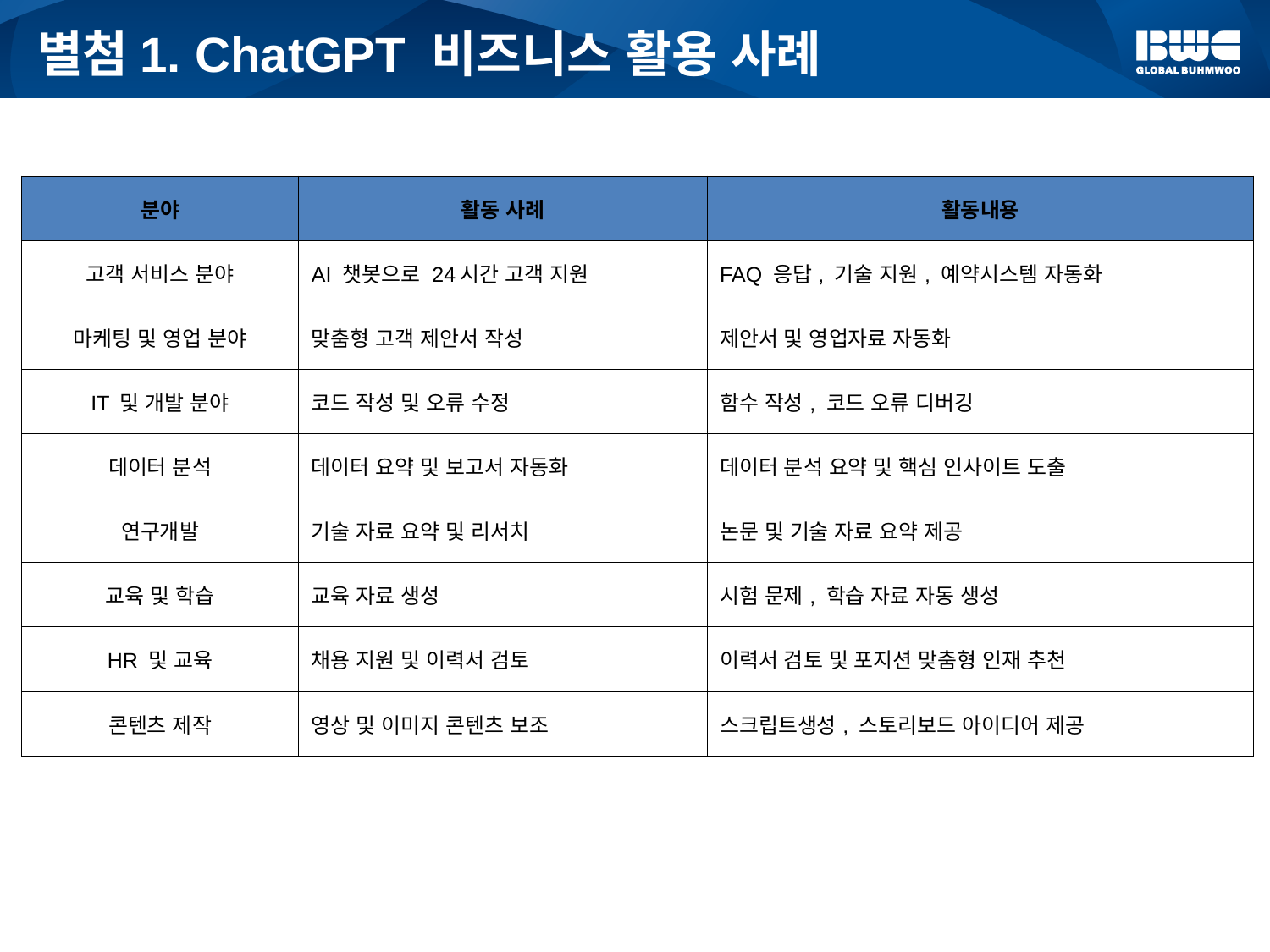

# 별첨1. ChatGPT 비즈니스 활용 사례
| 분야 | 활동 사례 | 활동내용 |
| --- | --- | --- |
| 고객 서비스 분야 | AI 챗봇으로 24시간 고객 지원 | FAQ 응답, 기술 지원, 예약시스템 자동화 |
| 마케팅 및 영업 분야 | 맞춤형 고객 제안서 작성 | 제안서 및 영업자료 자동화 |
| IT 및 개발 분야 | 코드 작성 및 오류 수정 | 함수 작성, 코드 오류 디버깅 |
| 데이터 분석 | 데이터 요약 및 보고서 자동화 | 데이터 분석 요약 및 핵심 인사이트 도출 |
| 연구개발 | 기술 자료 요약 및 리서치 | 논문 및 기술 자료 요약 제공 |
| 교육 및 학습 | 교육 자료 생성 | 시험 문제, 학습 자료 자동 생성 |
| HR 및 교육 | 채용 지원 및 이력서 검토 | 이력서 검토 및 포지션 맞춤형 인재 추천 |
| 콘텐츠 제작 | 영상 및 이미지 콘텐츠 보조 | 스크립트생성, 스토리보드 아이디어 제공 |